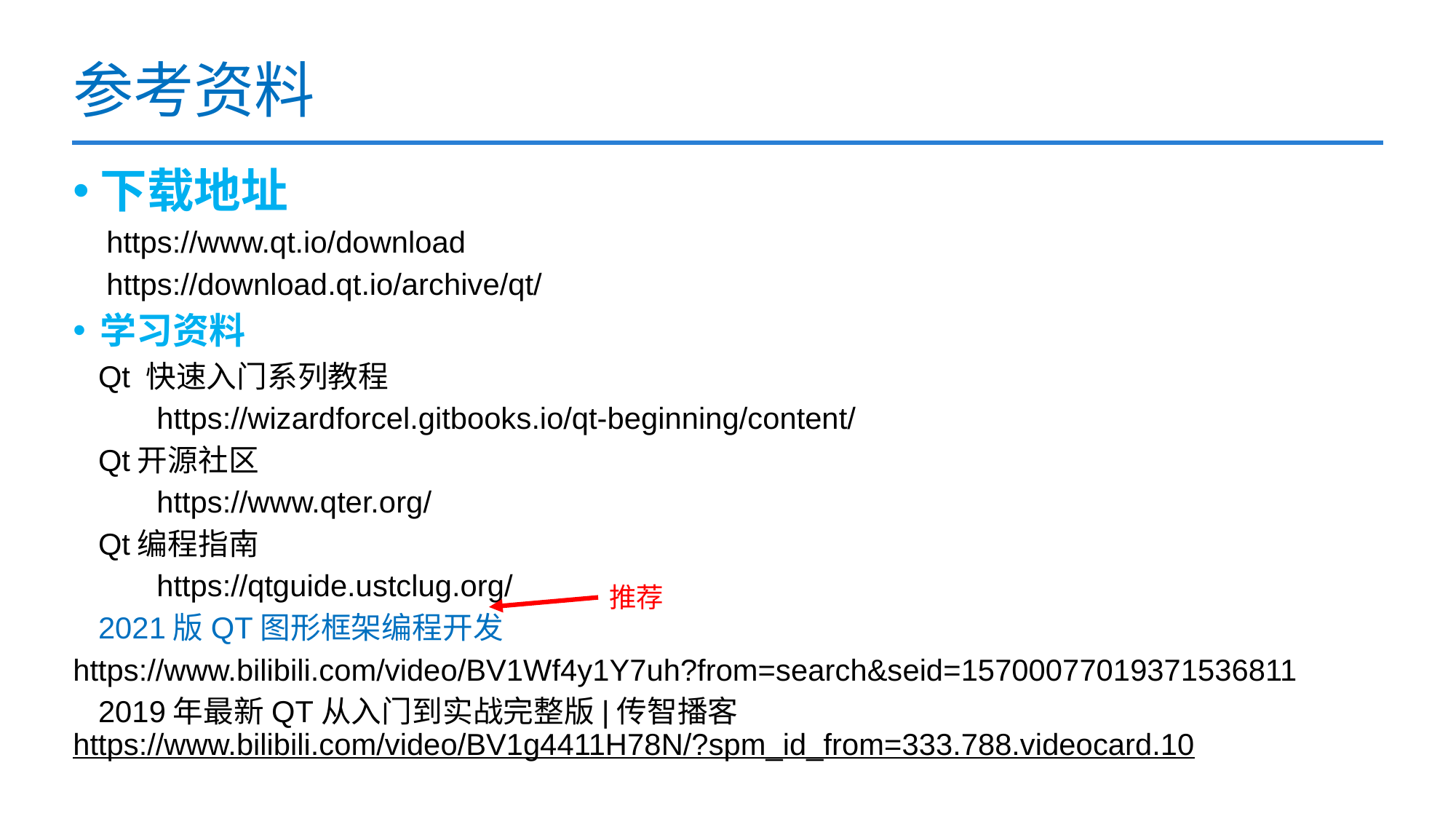

# 参考资料
下载地址
    https://www.qt.io/download
    https://download.qt.io/archive/qt/
学习资料
   Qt 快速入门系列教程
          https://wizardforcel.gitbooks.io/qt-beginning/content/
   Qt开源社区
          https://www.qter.org/
   Qt编程指南
          https://qtguide.ustclug.org/
   2021版QT图形框架编程开发
https://www.bilibili.com/video/BV1Wf4y1Y7uh?from=search&seid=15700077019371536811
   2019年最新QT从入门到实战完整版|传智播客        https://www.bilibili.com/video/BV1g4411H78N/?spm_id_from=333.788.videocard.10

推荐